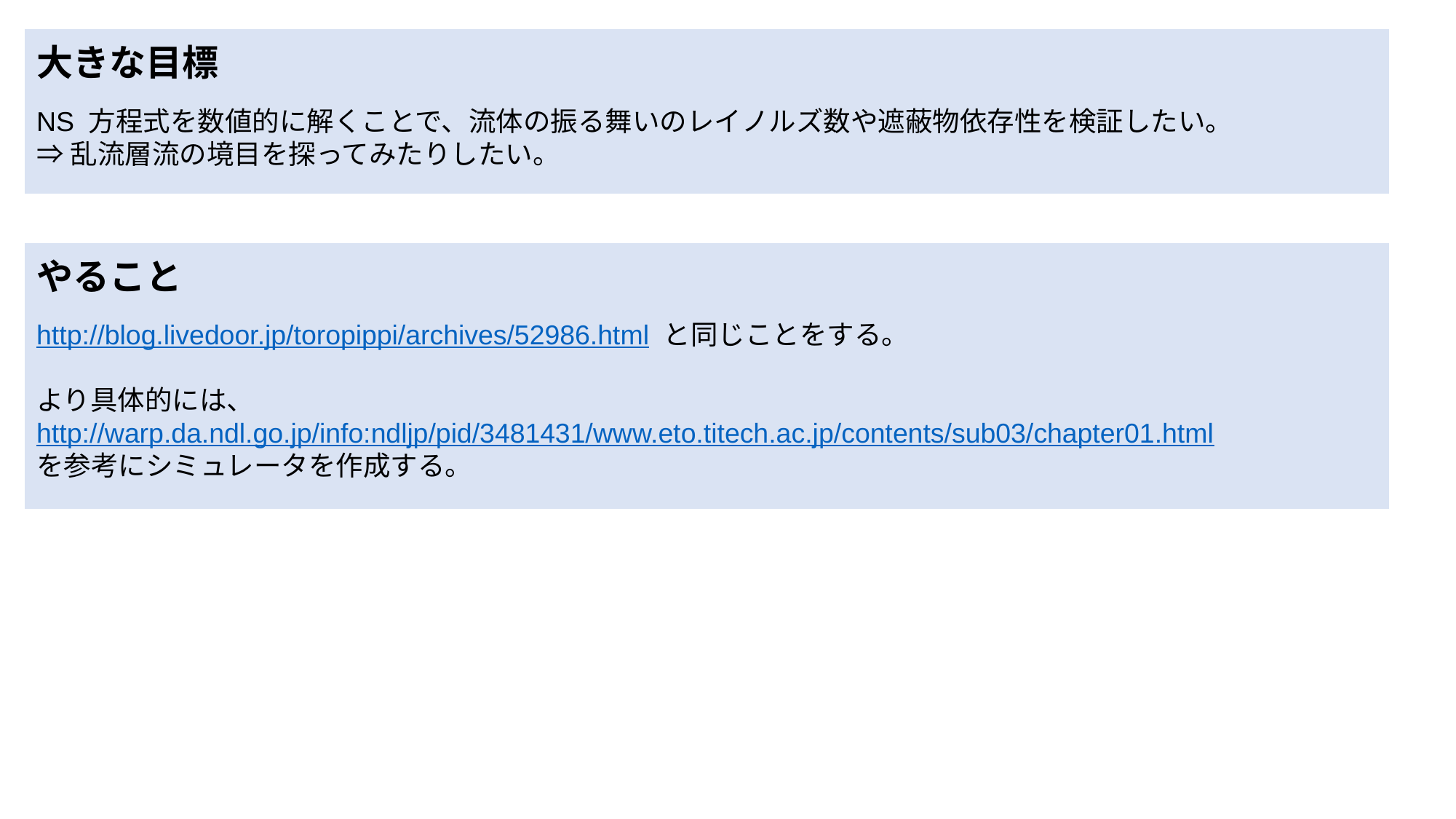

大きな目標
NS 方程式を数値的に解くことで、流体の振る舞いのレイノルズ数や遮蔽物依存性を検証したい。
⇒乱流層流の境目を探ってみたりしたい。

やること
http://blog.livedoor.jp/toropippi/archives/52986.html と同じことをする。

より具体的には、
http://warp.da.ndl.go.jp/info:ndljp/pid/3481431/www.eto.titech.ac.jp/contents/sub03/chapter01.html
を参考にシミュレータを作成する。